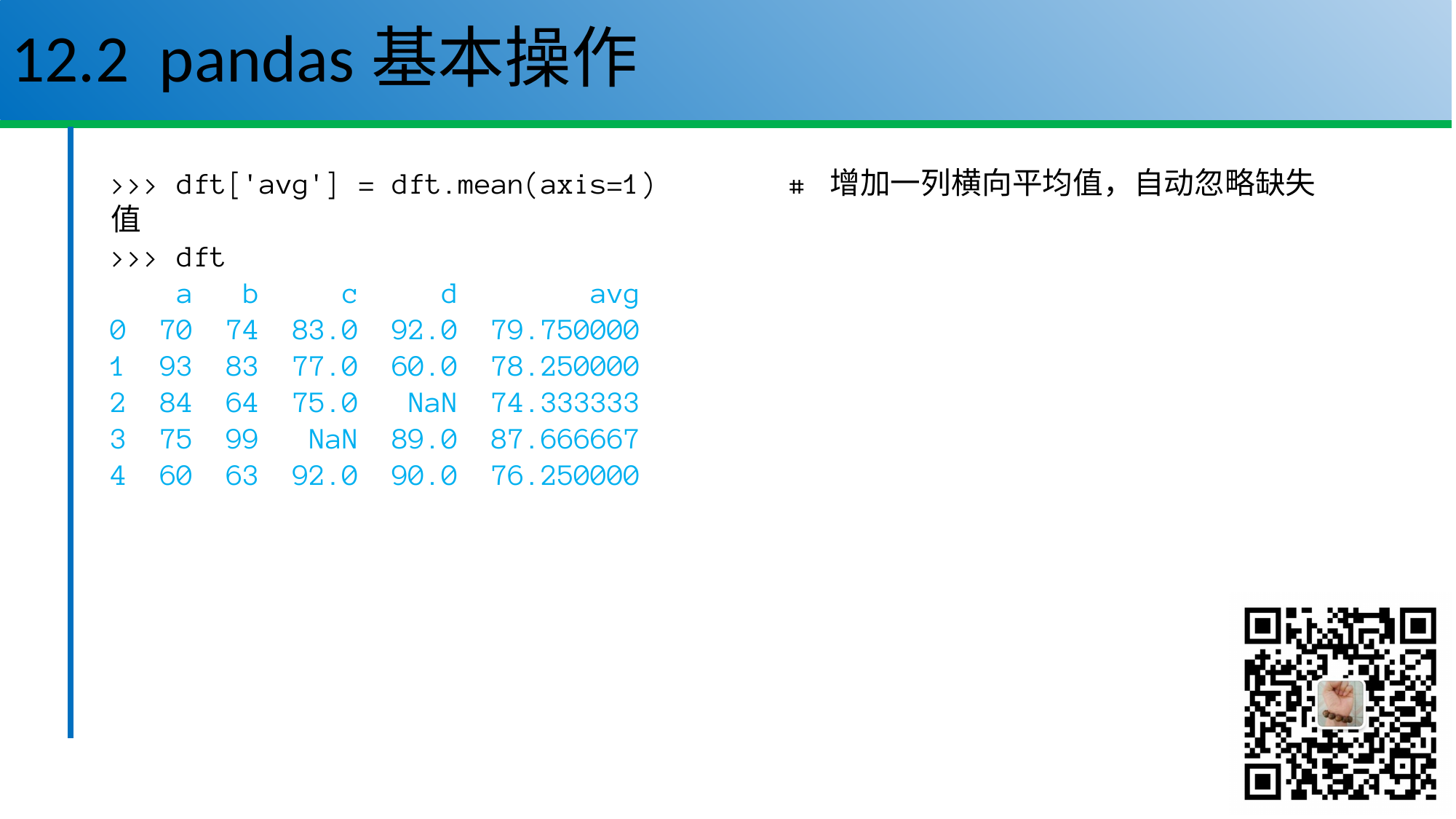

# 12.2  pandas基本操作
>>> dft['avg'] = dft.mean(axis=1)        # 增加一列横向平均值，自动忽略缺失值
>>> dft
    a   b     c     d        avg
0  70  74  83.0  92.0  79.750000
1  93  83  77.0  60.0  78.250000
2  84  64  75.0   NaN  74.333333
3  75  99   NaN  89.0  87.666667
4  60  63  92.0  90.0  76.250000
70